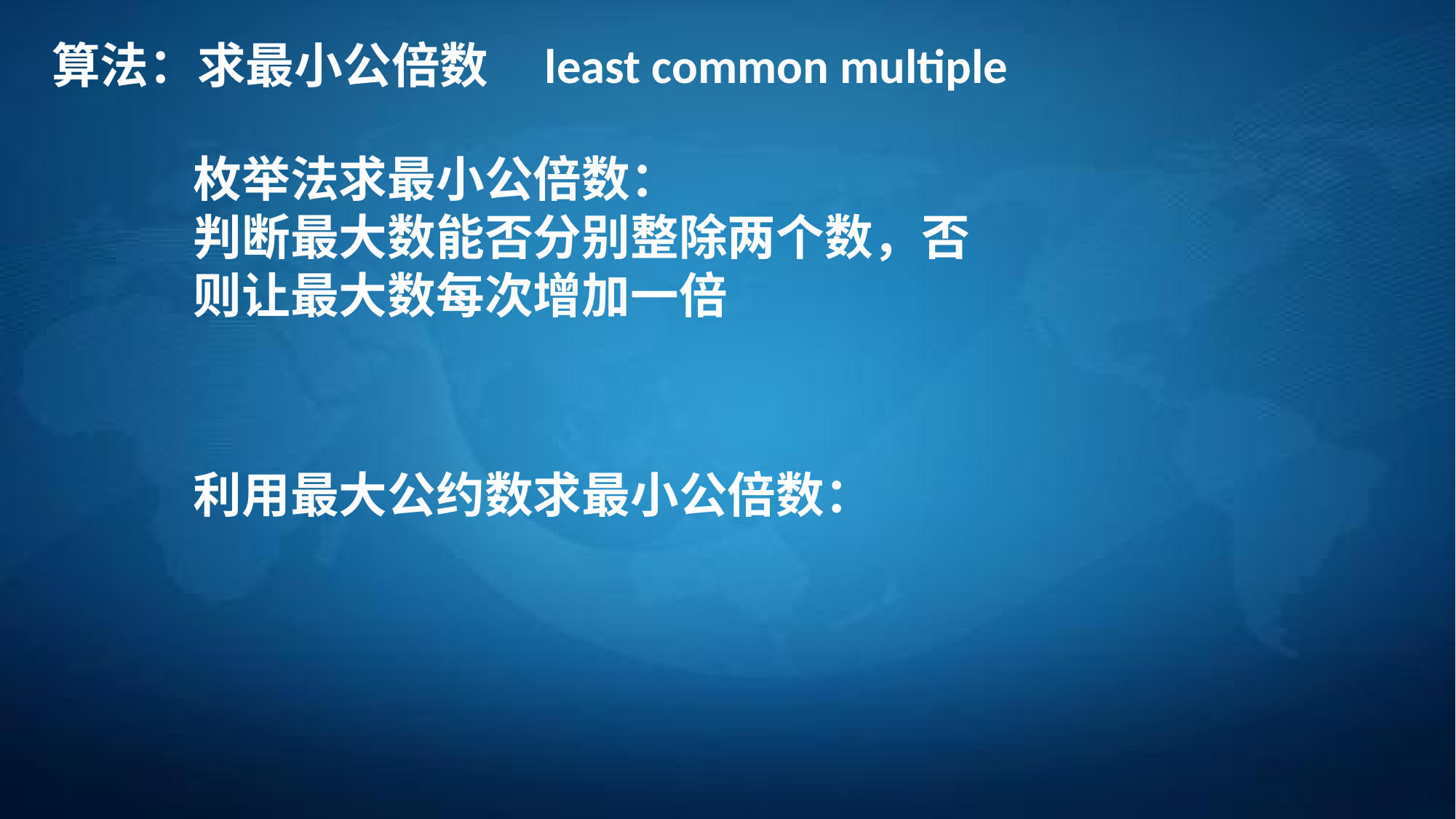

算法：求最小公倍数    least common multiple
枚举法求最小公倍数：
判断最大数能否分别整除两个数，否则让最大数每次增加一倍
利用最大公约数求最小公倍数：